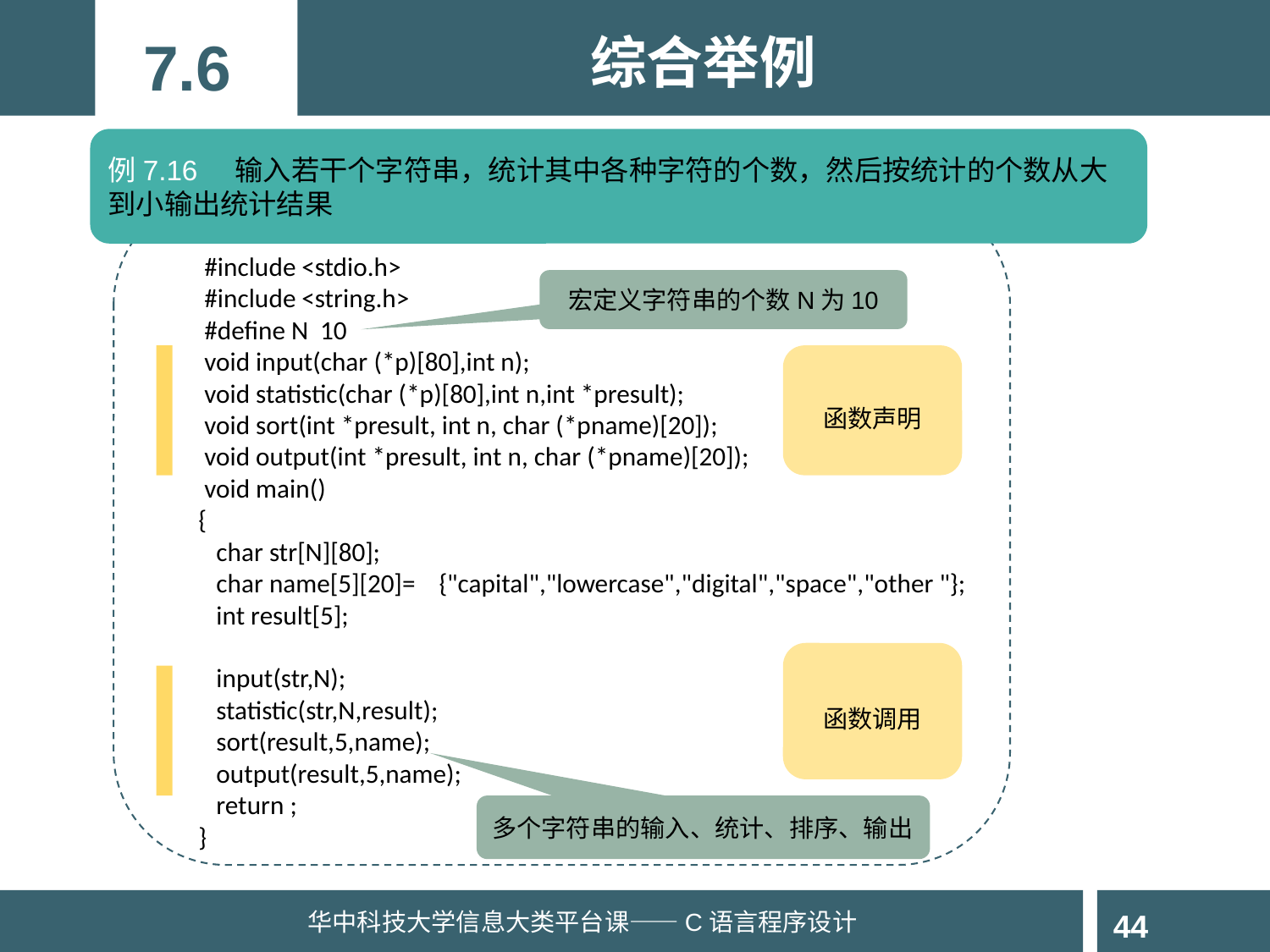

综合举例
7.6
例7.16	输入若干个字符串，统计其中各种字符的个数，然后按统计的个数从大到小输出统计结果

      #include <stdio.h>
      #include <string.h>
      #define N  10
      void input(char (*p)[80],int n);
      void statistic(char (*p)[80],int n,int *presult);
      void sort(int *presult, int n, char (*pname)[20]);
      void output(int *presult, int n, char (*pname)[20]);
      void main()
     {
        char str[N][80];
        char name[5][20]=    {"capital","lowercase","digital","space","other "};
        int result[5];

        input(str,N);
        statistic(str,N,result);
        sort(result,5,name);
        output(result,5,name);
        return ;
     }
宏定义字符串的个数N为10

函数声明
函数调用

多个字符串的输入、统计、排序、输出